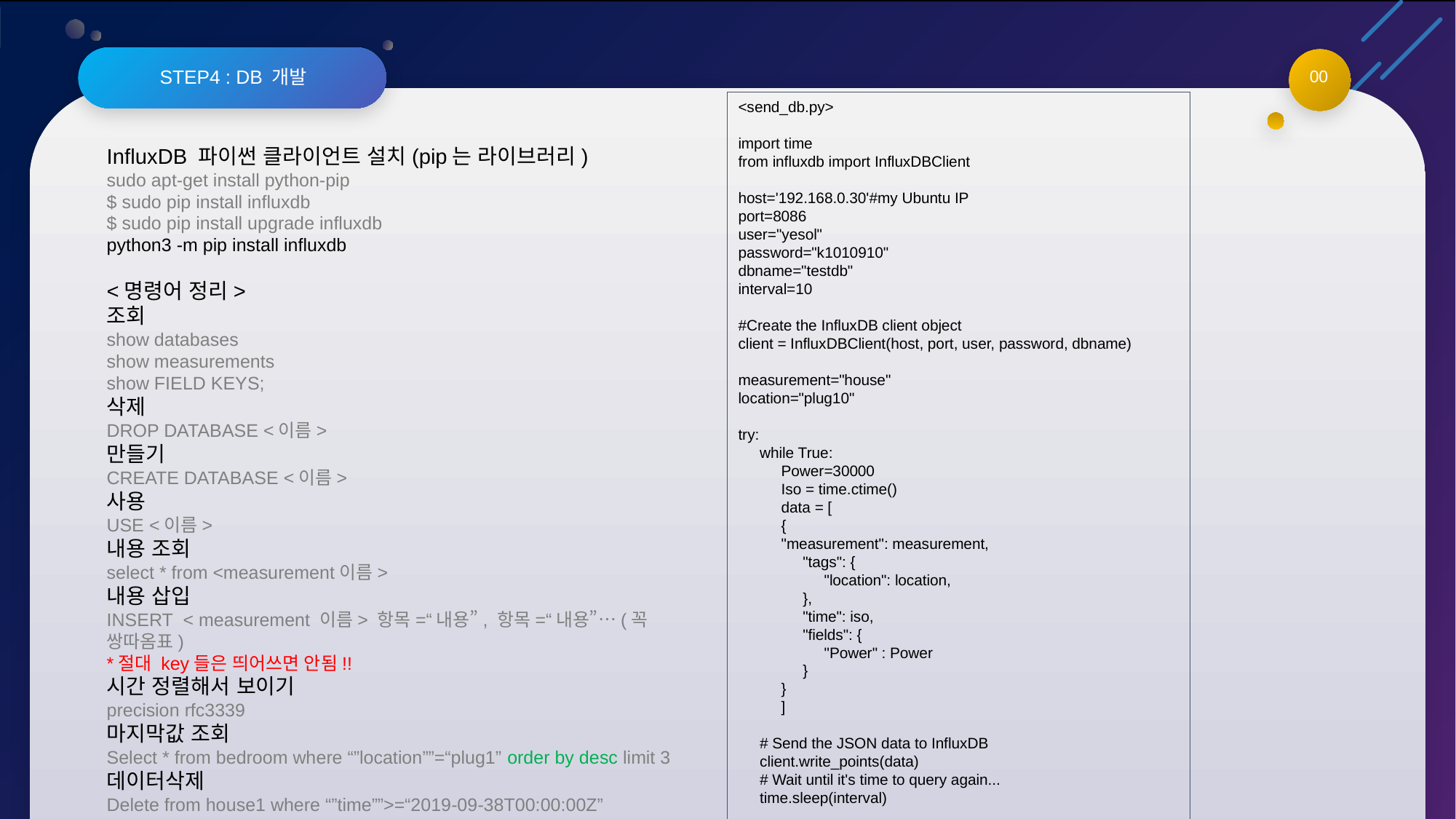

STEP4 : DB 개발
00
<send_db.py>

import time
from influxdb import InfluxDBClient

host='192.168.0.30'#my Ubuntu IP
port=8086
user="yesol"
password="k1010910"
dbname="testdb"
interval=10

#Create the InfluxDB client object
client = InfluxDBClient(host, port, user, password, dbname)

measurement="house"
location="plug10"

try:
	while True:
		Power=30000
		Iso = time.ctime()
		data = [
		{
		"measurement": measurement,
			"tags": {
				"location": location,
			},
			"time": iso,
			"fields": {
				"Power" : Power
			}
		}
		]

	# Send the JSON data to InfluxDB
	client.write_points(data)
	# Wait until it's time to query again...
	time.sleep(interval)

except KeyboardInterrupt:
	pass

InfluxDB 파이썬 클라이언트 설치(pip는 라이브러리)
sudo apt-get install python-pip
$ sudo pip install influxdb
$ sudo pip install upgrade influxdb
python3 -m pip install influxdb

<명령어 정리>
조회
show databases
show measurements
show FIELD KEYS;
삭제
DROP DATABASE <이름>
만들기
CREATE DATABASE <이름>
사용
USE <이름>
내용 조회
select * from <measurement이름>
내용 삽입
INSERT  < measurement 이름> 항목=“내용”, 항목=“내용”…(꼭 쌍따옴표)
*절대 key들은 띄어쓰면 안됨!!
시간 정렬해서 보이기
precision rfc3339
마지막값 조회
Select * from bedroom where “”location””=“plug1” order by desc limit 3
데이터삭제
Delete from house1 where “”time””>=“2019-09-38T00:00:00Z”